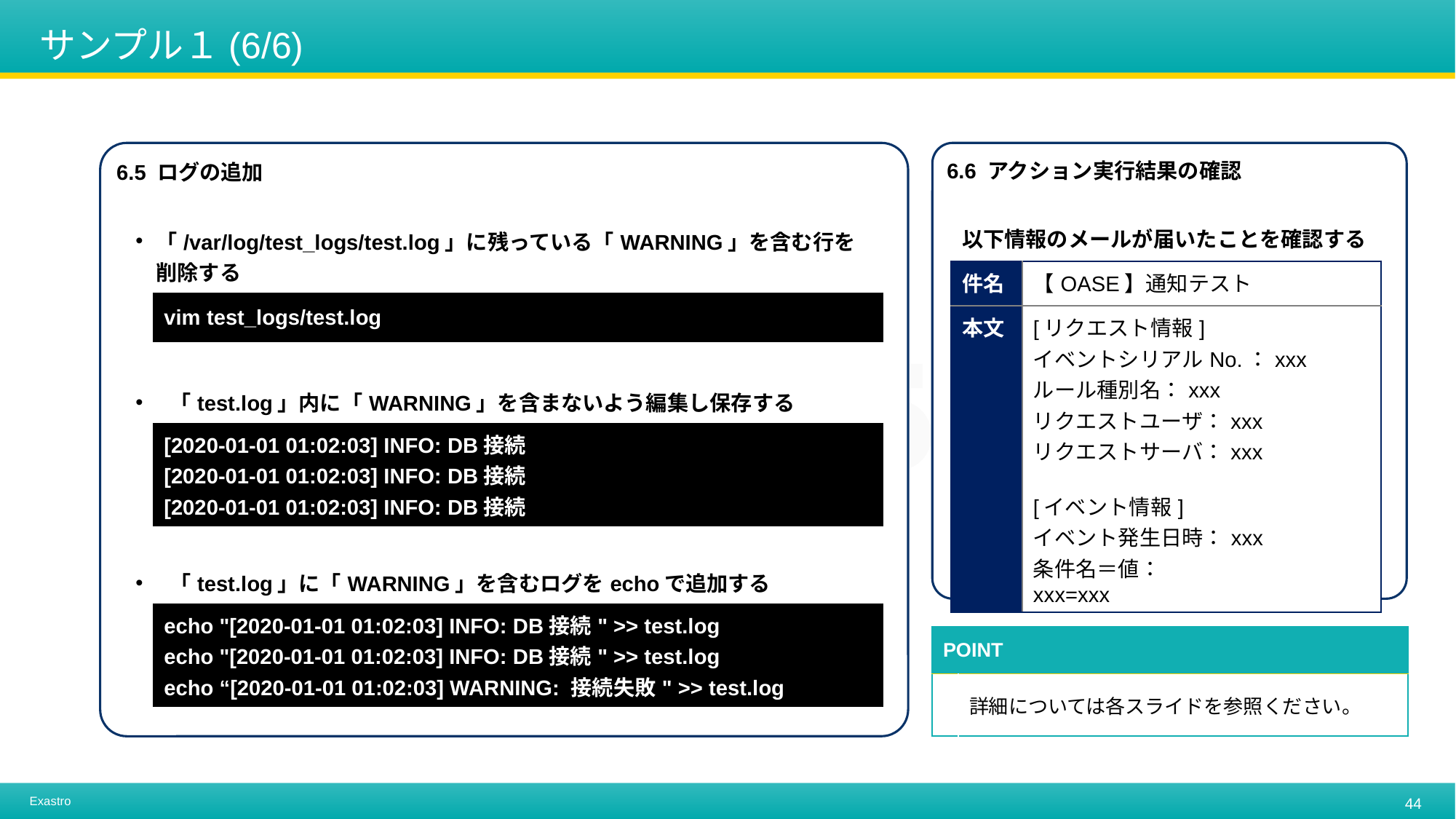

# サンプル１(6/6)
6.6 アクション実行結果の確認
6.5 ログの追加
| 以下情報のメールが届いたことを確認する |  |
| --- | --- |
| 件名 | 【OASE】通知テスト |
| 本文 | [リクエスト情報] イベントシリアルNo.：xxx ルール種別名：xxx リクエストユーザ：xxx リクエストサーバ：xxx [イベント情報] イベント発生日時：xxx 条件名＝値： xxx=xxx |
| 「/var/log/test\_logs/test.log」に残っている「WARNING」を含む行を削除する |  |
| --- | --- |
|  | vim test\_logs/test.log |
|  |  |
| 「test.log」内に「WARNING」を含まないよう編集し保存する |  |
|  | [2020-01-01 01:02:03] INFO: DB接続 [2020-01-01 01:02:03] INFO: DB接続 [2020-01-01 01:02:03] INFO: DB接続 |
|  |  |
| 「test.log」に「WARNING」を含むログをechoで追加する |  |
|  | echo "[2020-01-01 01:02:03] INFO: DB接続" >> test.log echo "[2020-01-01 01:02:03] INFO: DB接続" >> test.log echo “[2020-01-01 01:02:03] WARNING: 接続失敗" >> test.log |
| POINT |  |
| --- | --- |
|  | 詳細については各スライドを参照ください。 |